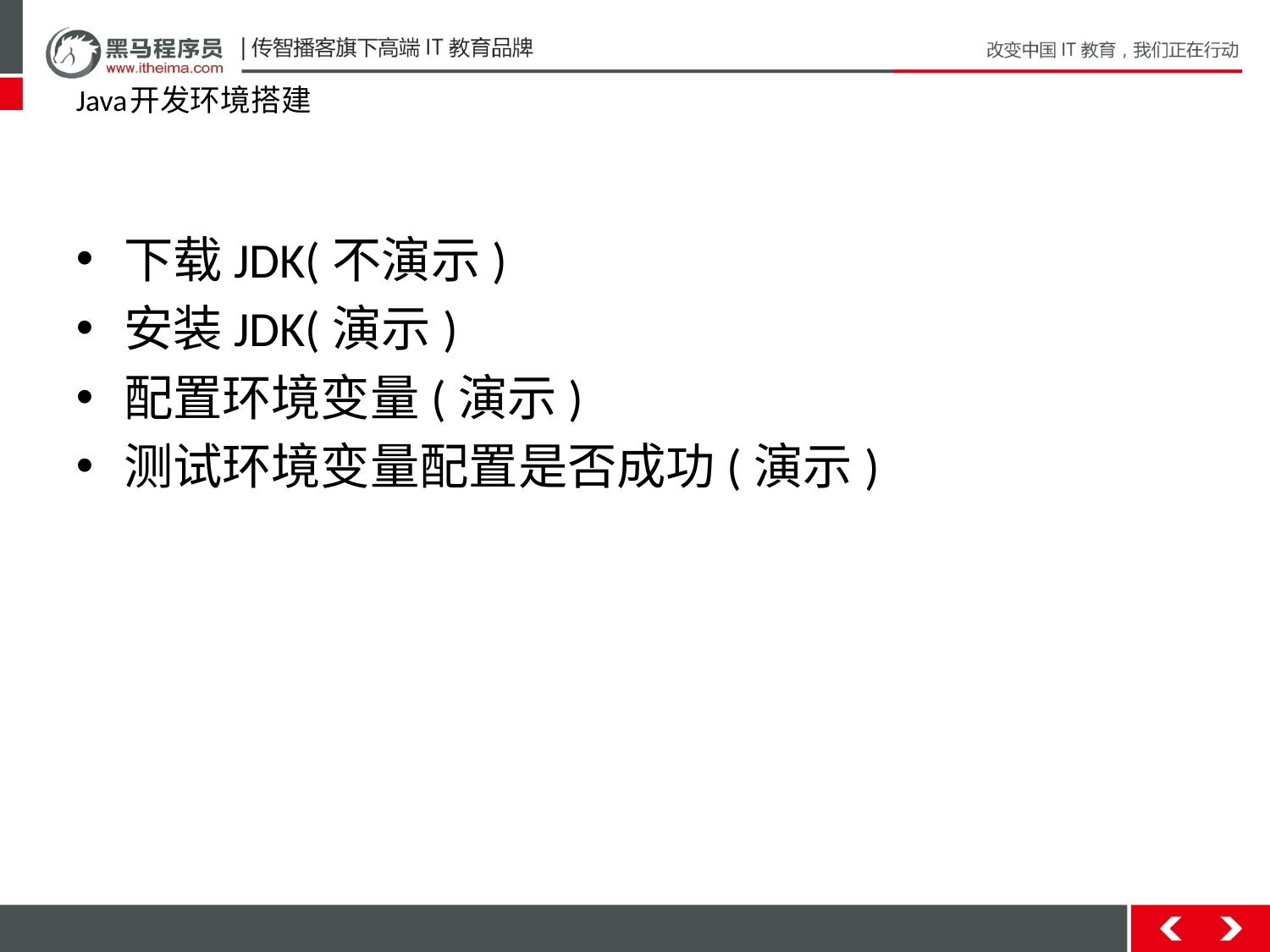

# Java开发环境搭建
下载JDK(不演示)
安装JDK(演示)
配置环境变量(演示)
测试环境变量配置是否成功(演示)